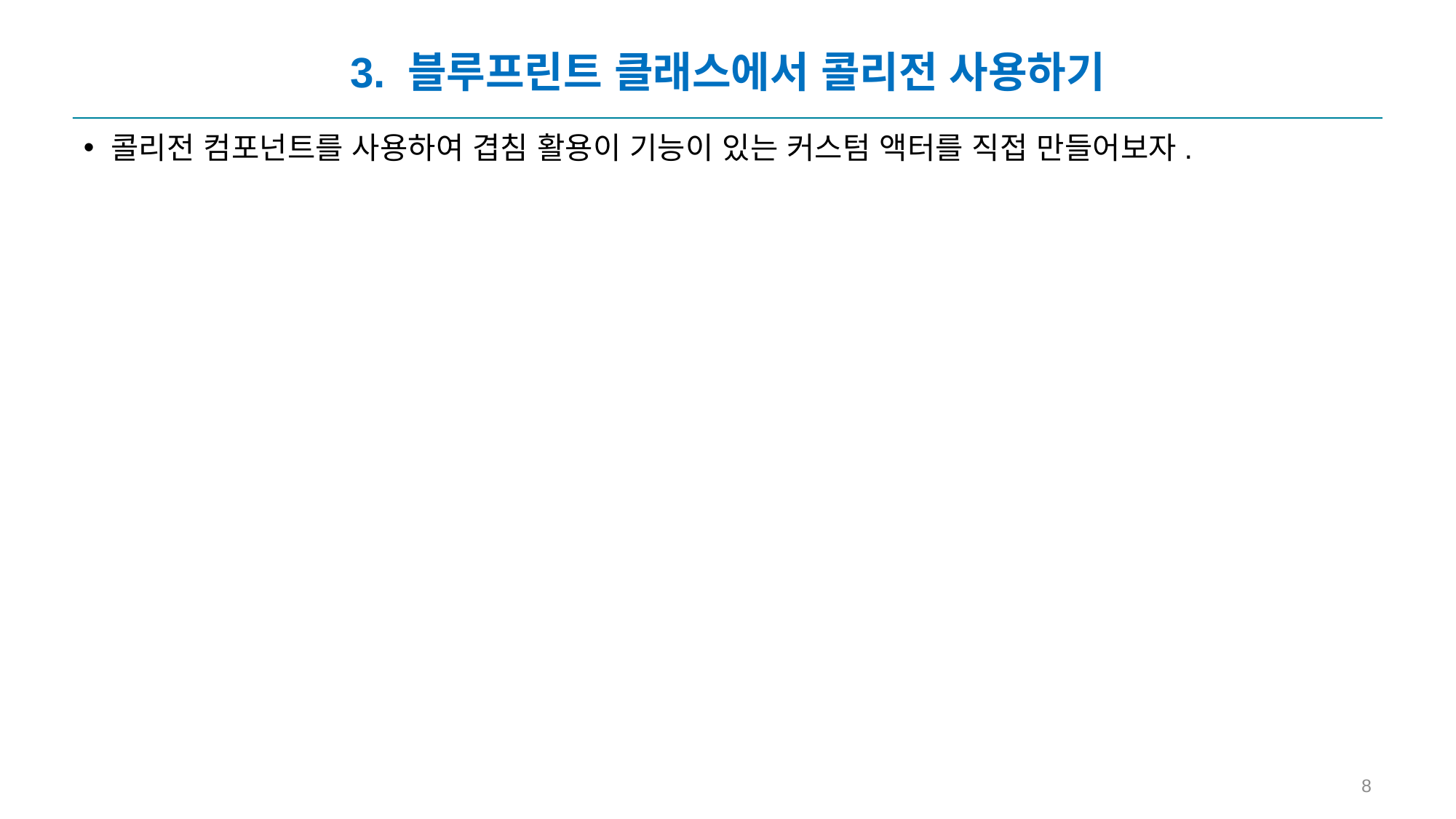

# 3. 블루프린트 클래스에서 콜리전 사용하기
콜리전 컴포넌트를 사용하여 겹침 활용이 기능이 있는 커스텀 액터를 직접 만들어보자.

8